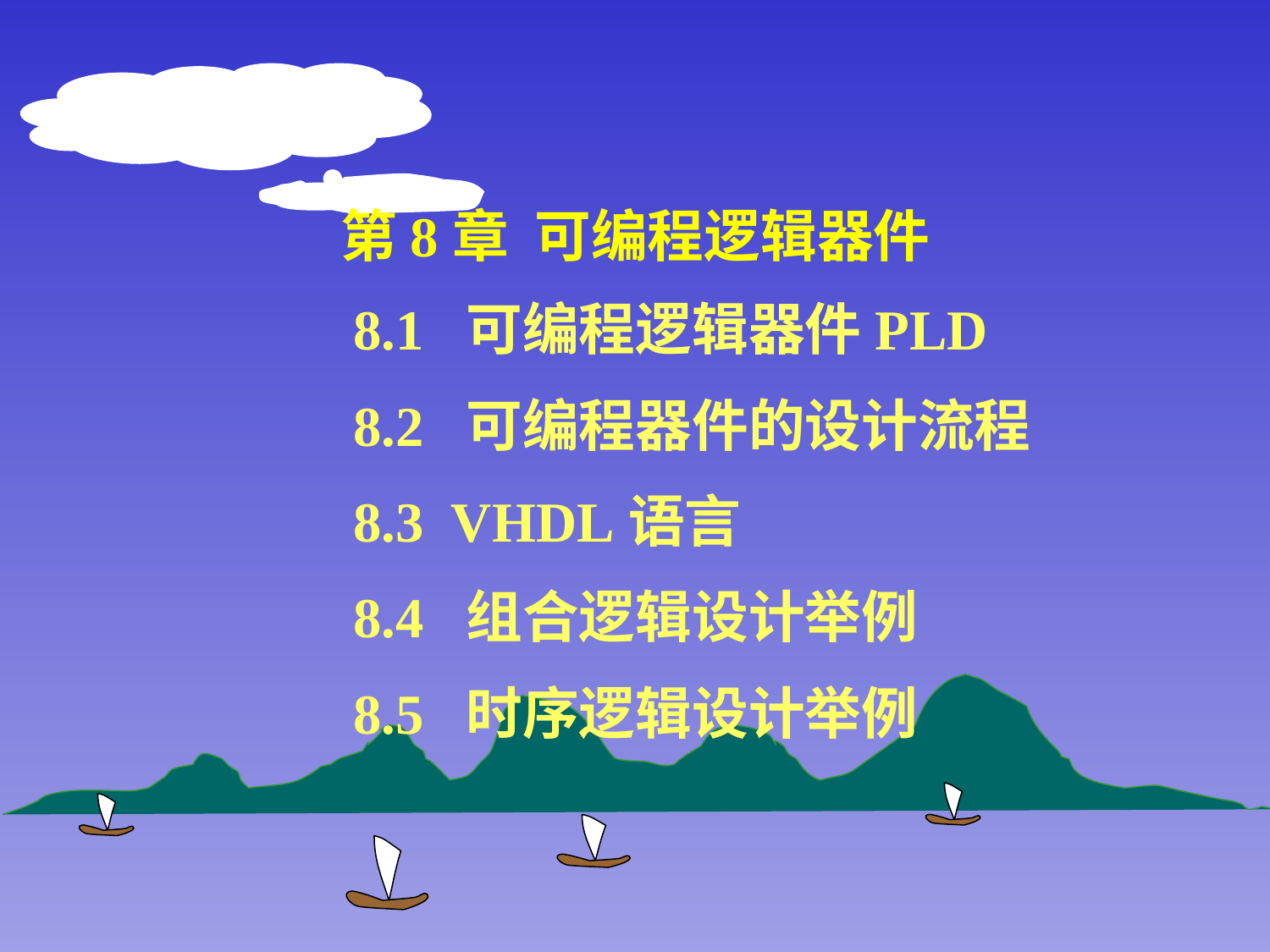

# 第8章  可编程逻辑器件
8.1  可编程逻辑器件PLD
8.2  可编程器件的设计流程
8.3  VHDL语言
8.4  组合逻辑设计举例
8.5  时序逻辑设计举例